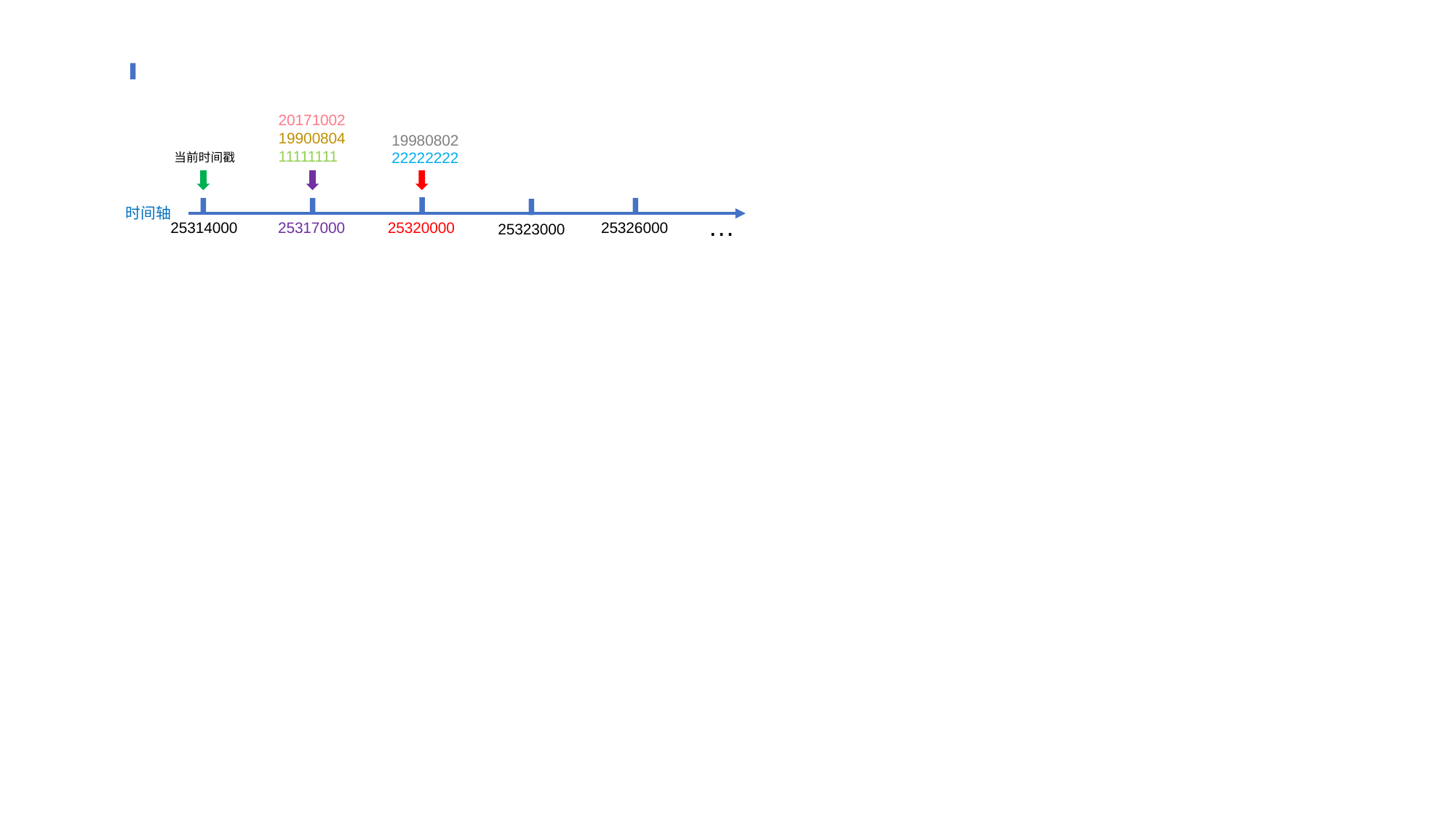

20171002
19900804
11111111
19980802
22222222
当前时间戳

时间轴

…
25326000
25320000
25314000
25317000
25323000